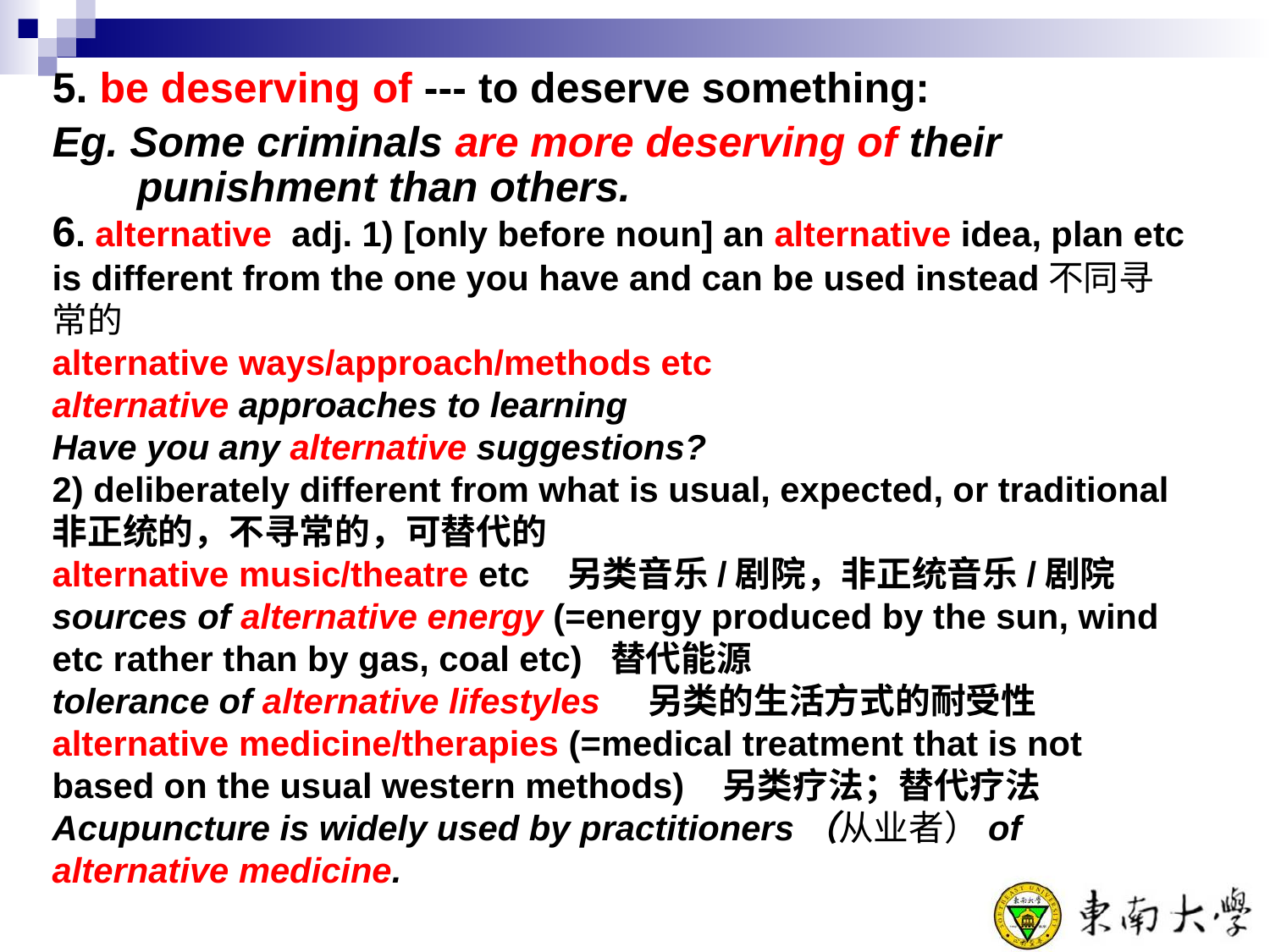

5. be deserving of --- to deserve something:
Eg. Some criminals are more deserving of their punishment than others.

6. alternative  adj. 1) [only before noun] an alternative idea, plan etc is different from the one you have and can be used instead不同寻常的
alternative ways/approach/methods etc
alternative approaches to learning
Have you any alternative suggestions?
2) deliberately different from what is usual, expected, or traditional
非正统的，不寻常的，可替代的
alternative music/theatre etc   另类音乐/剧院，非正统音乐/剧院
sources of alternative energy (=energy produced by the sun, wind etc rather than by gas, coal etc)  替代能源
tolerance of alternative lifestyles    另类的生活方式的耐受性
alternative medicine/therapies (=medical treatment that is not based on the usual western methods)   另类疗法；替代疗法
Acupuncture is widely used by practitioners（从业者）of alternative medicine.